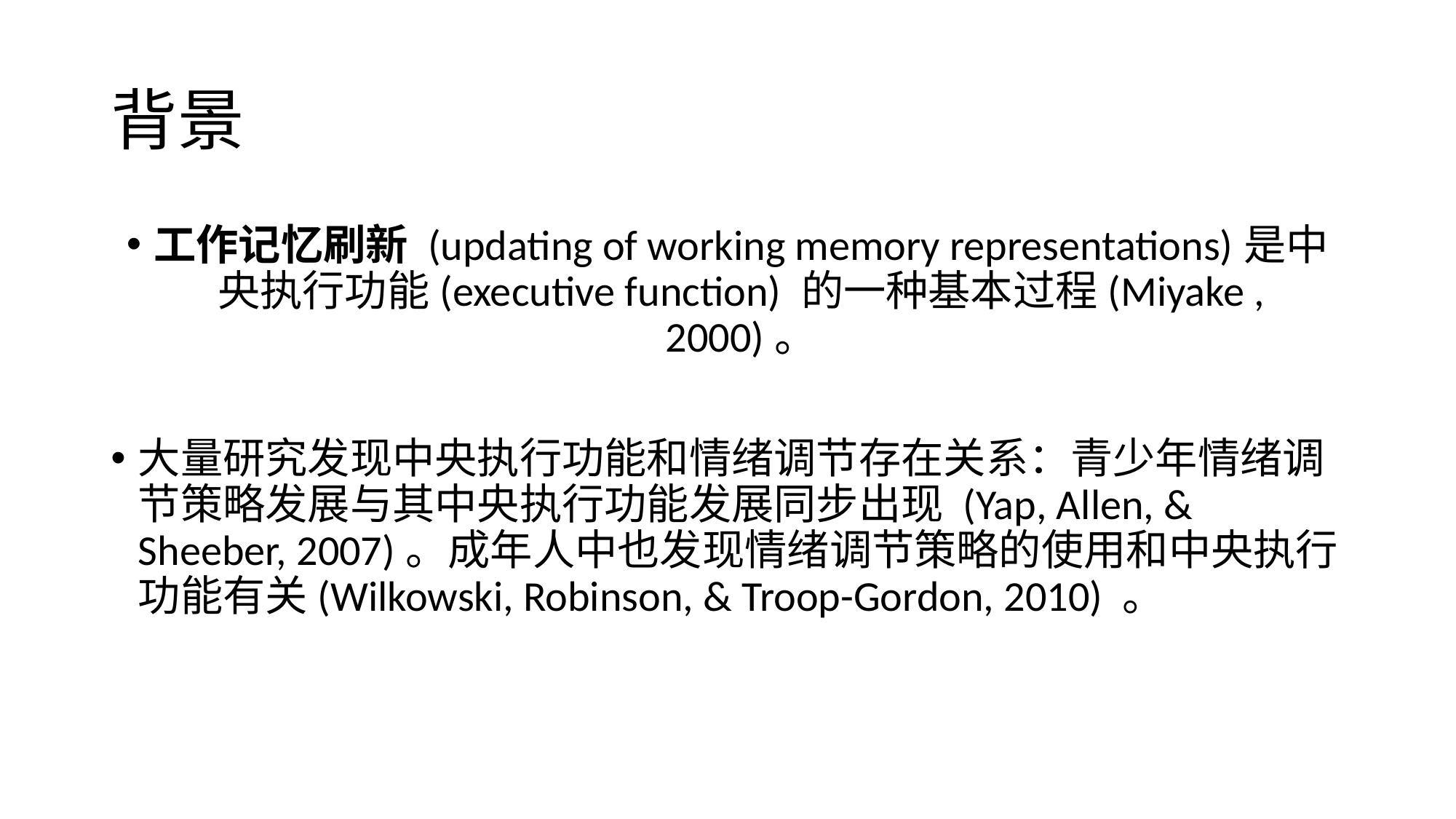

# 背景
工作记忆刷新 (updating of working memory representations)是中央执行功能(executive function) 的一种基本过程(Miyake , 2000)。

大量研究发现中央执行功能和情绪调节存在关系：青少年情绪调节策略发展与其中央执行功能发展同步出现 (Yap, Allen, & Sheeber, 2007)。成年人中也发现情绪调节策略的使用和中央执行功能有关(Wilkowski, Robinson, & Troop-Gordon, 2010) 。